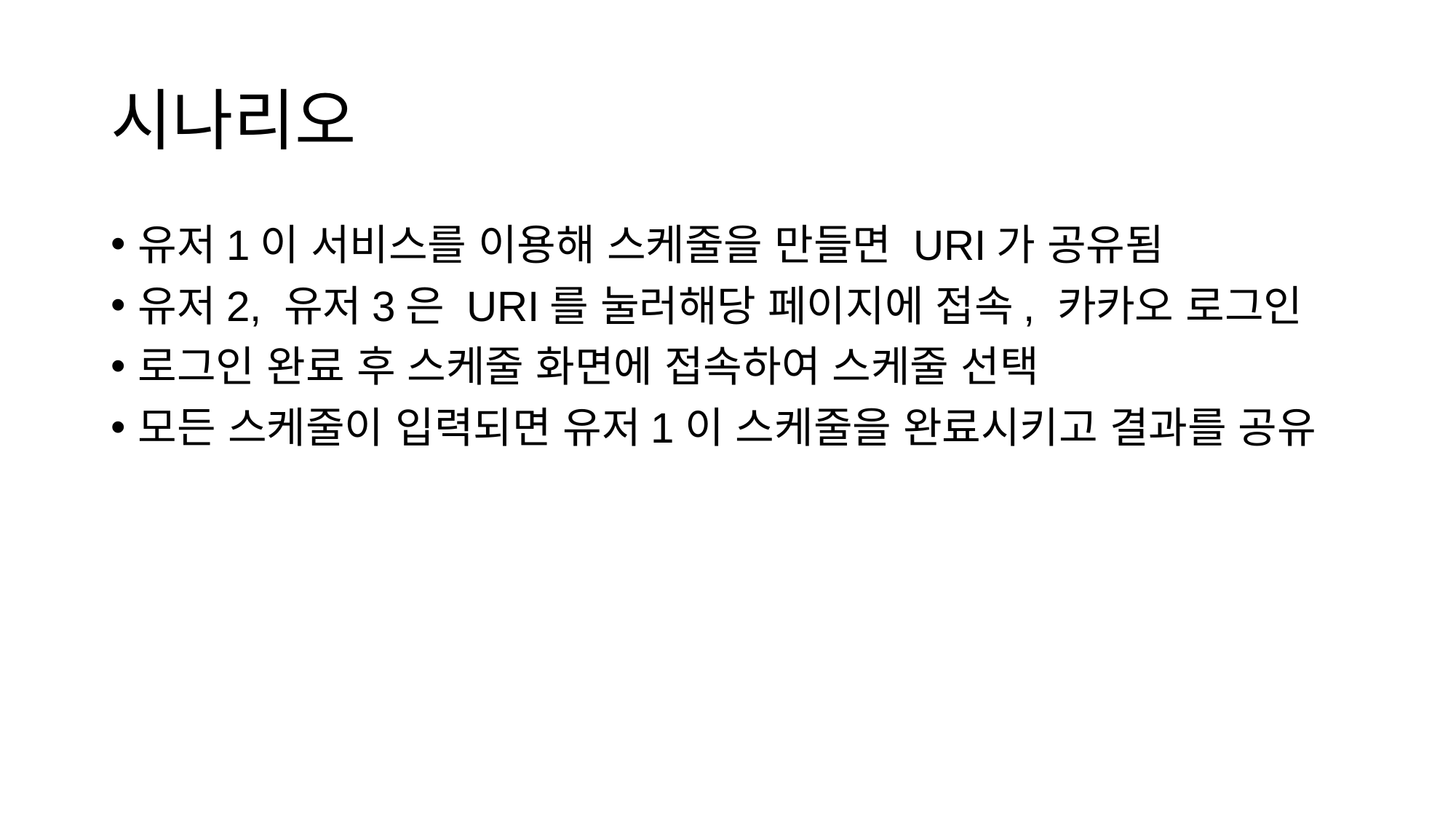

# 시나리오
유저1이 서비스를 이용해 스케줄을 만들면 URI가 공유됨
유저2, 유저3은 URI를 눌러해당 페이지에 접속, 카카오 로그인
로그인 완료 후 스케줄 화면에 접속하여 스케줄 선택
모든 스케줄이 입력되면 유저1이 스케줄을 완료시키고 결과를 공유